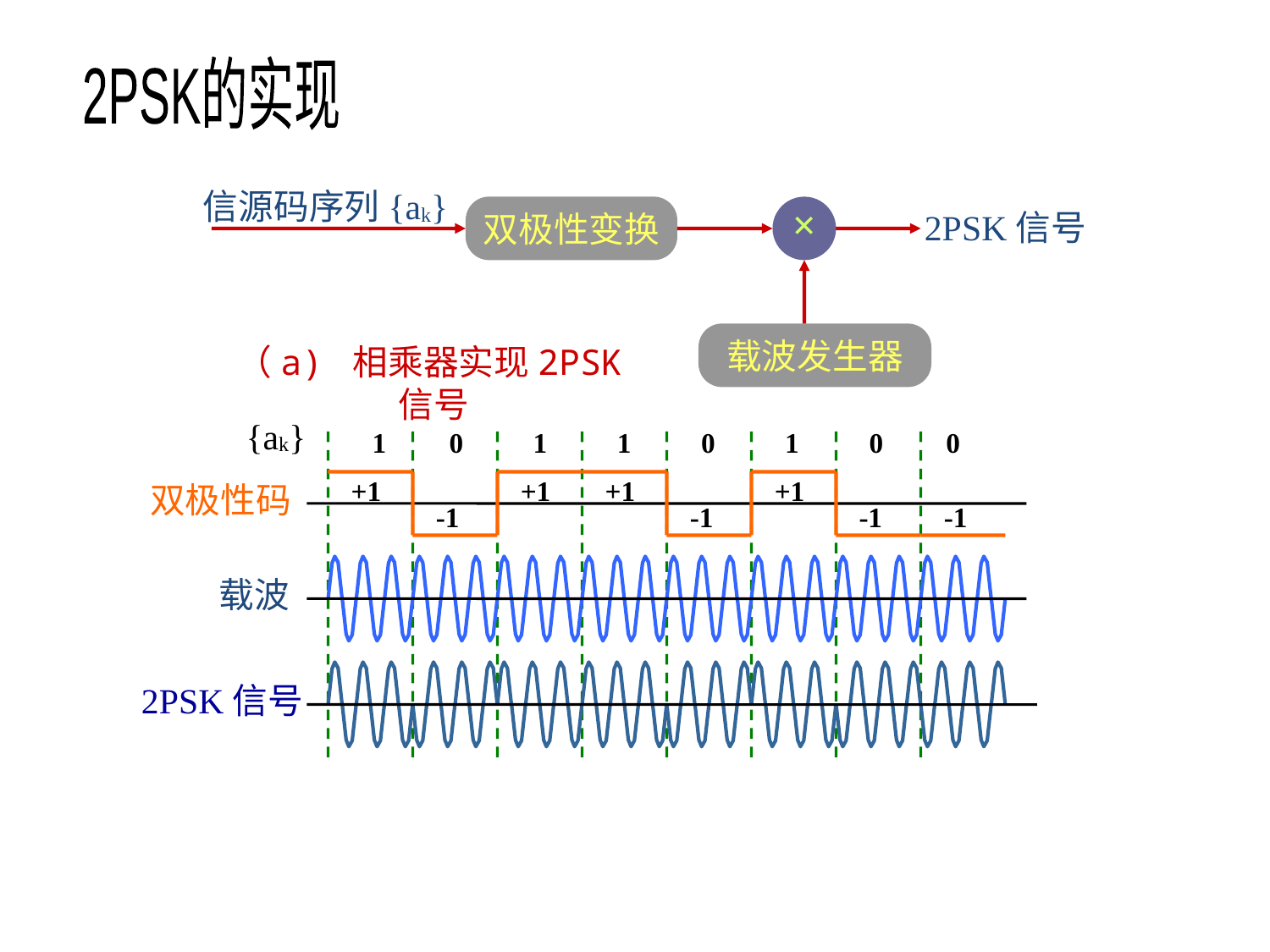

2PSK的实现
信源码序列{ak}
双极性变换
×
2PSK信号

载波发生器
（a) 相乘器实现2PSK信号
{ak}
   1         0          1          1          0          1          0         0

+1
+1
+1
+1

-1
-1
-1
-1
双极性码

载波

2PSK信号